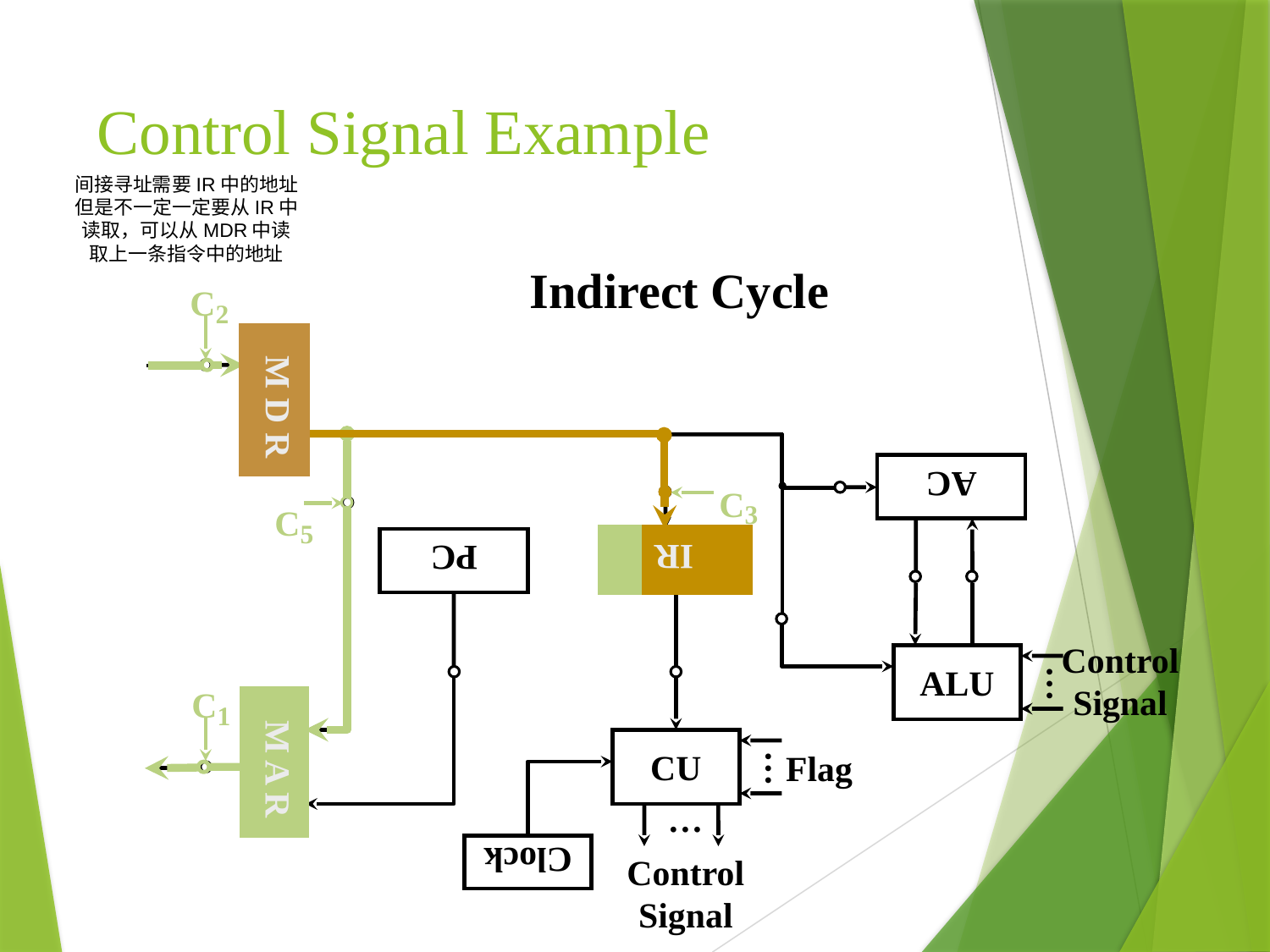

Control Signal Example

间接寻址需要IR中的地址 但是不一定一定要从IR中读取，可以从MDR中读取上一条指令中的地址
Indirect Cycle
C2

    M D R

AC

PC
IR

Control
Signal
ALU

…

    M A R
CU
Flag

…

…

Clock
Control
Signal
    M D R
    M D R

C3

C5

IR

C1

    M A R